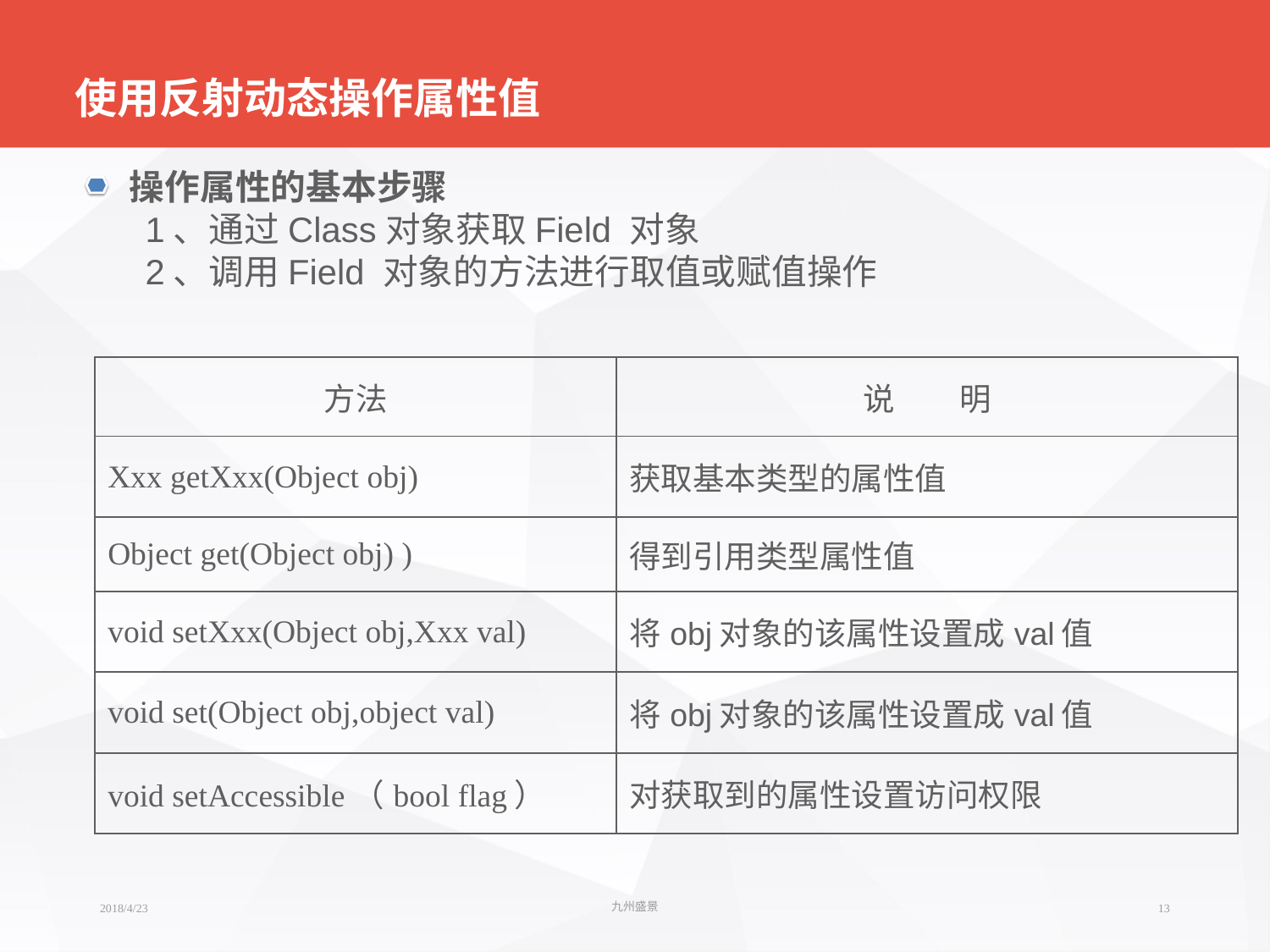

# 使用反射动态操作属性值
操作属性的基本步骤
1、通过Class对象获取Field 对象
2、调用Field 对象的方法进行取值或赋值操作

| 方法 | 说 明 |
| --- | --- |
| Xxx getXxx(Object obj) | 获取基本类型的属性值 |
| Object get(Object obj) ) | 得到引用类型属性值 |
| void setXxx(Object obj,Xxx val) | 将obj对象的该属性设置成val值 |
| void set(Object obj,object val) | 将obj对象的该属性设置成val值 |
| void setAccessible（bool flag） | 对获取到的属性设置访问权限 |
2018/4/23
九州盛景
13